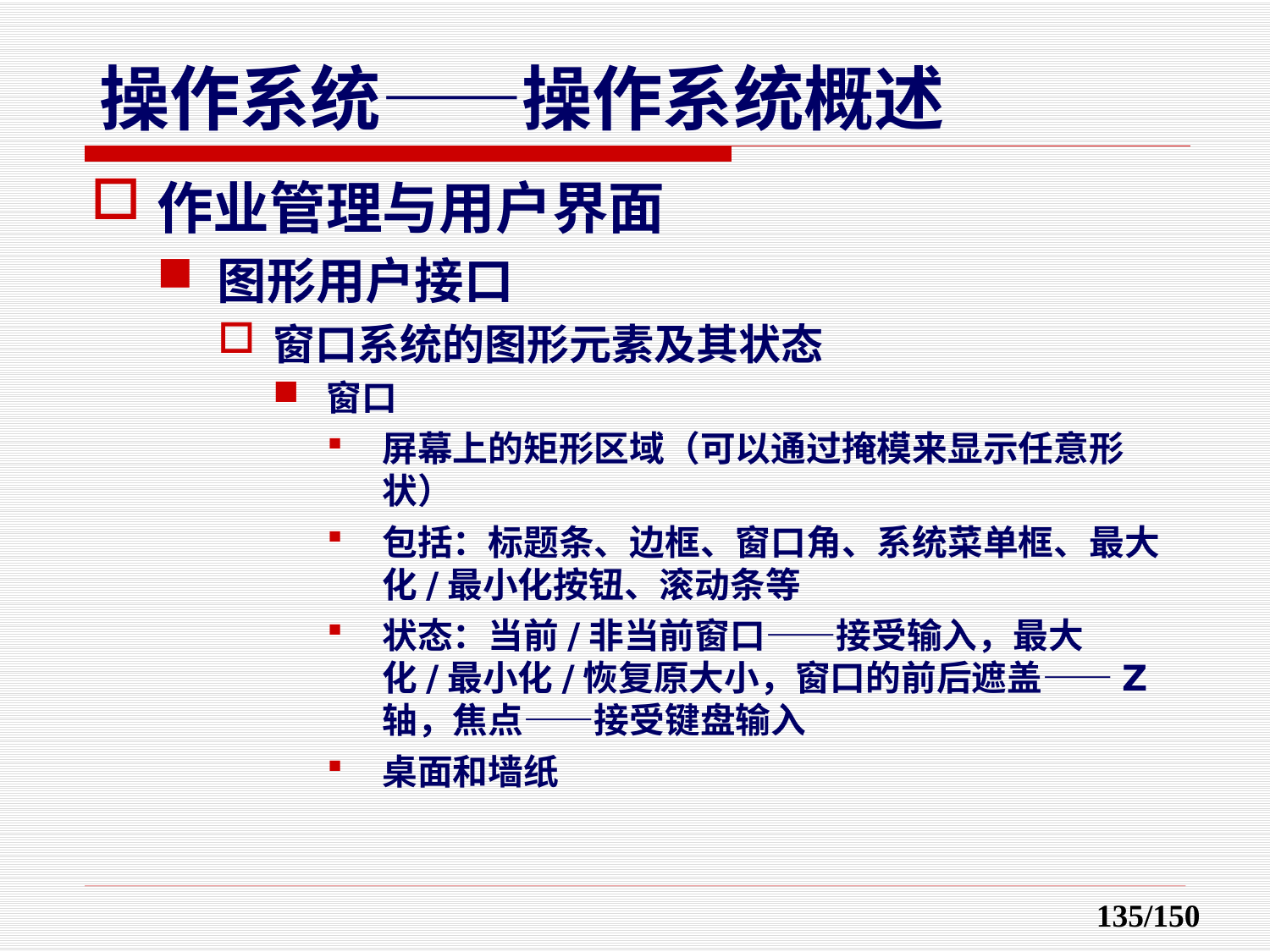

作业管理与用户界面
图形用户接口
窗口系统的图形元素及其状态
窗口
屏幕上的矩形区域（可以通过掩模来显示任意形状）
包括：标题条、边框、窗口角、系统菜单框、最大化/最小化按钮、滚动条等
状态：当前/非当前窗口——接受输入，最大化/最小化/恢复原大小，窗口的前后遮盖——Z轴，焦点——接受键盘输入
桌面和墙纸